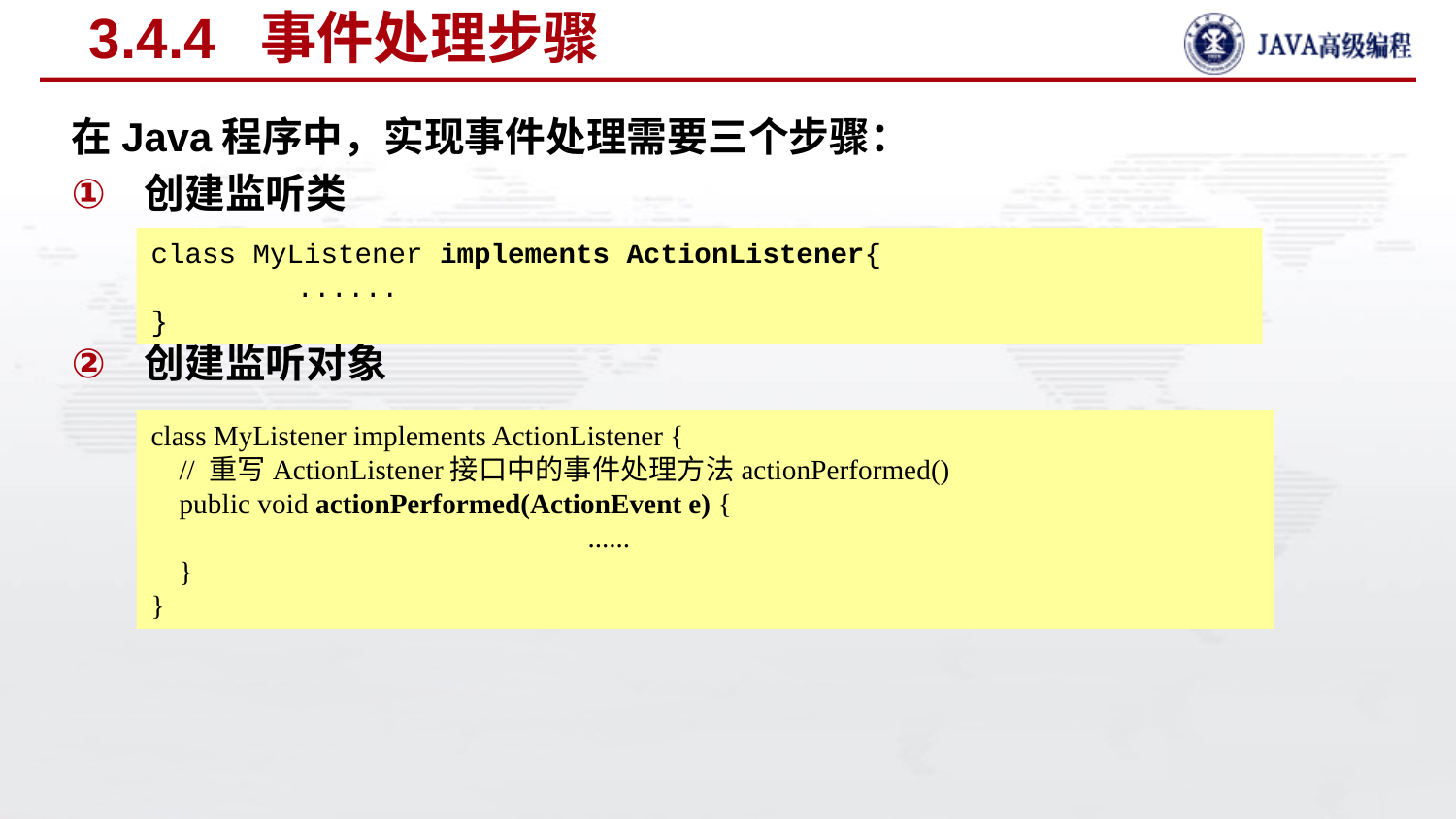

# 3.4.4  事件处理步骤
在Java程序中，实现事件处理需要三个步骤：
创建监听类

创建监听对象

class MyListener implements ActionListener{
	......
}
class MyListener implements ActionListener {
    // 重写ActionListener接口中的事件处理方法actionPerformed()
    public void actionPerformed(ActionEvent e) {
			......
    }
}